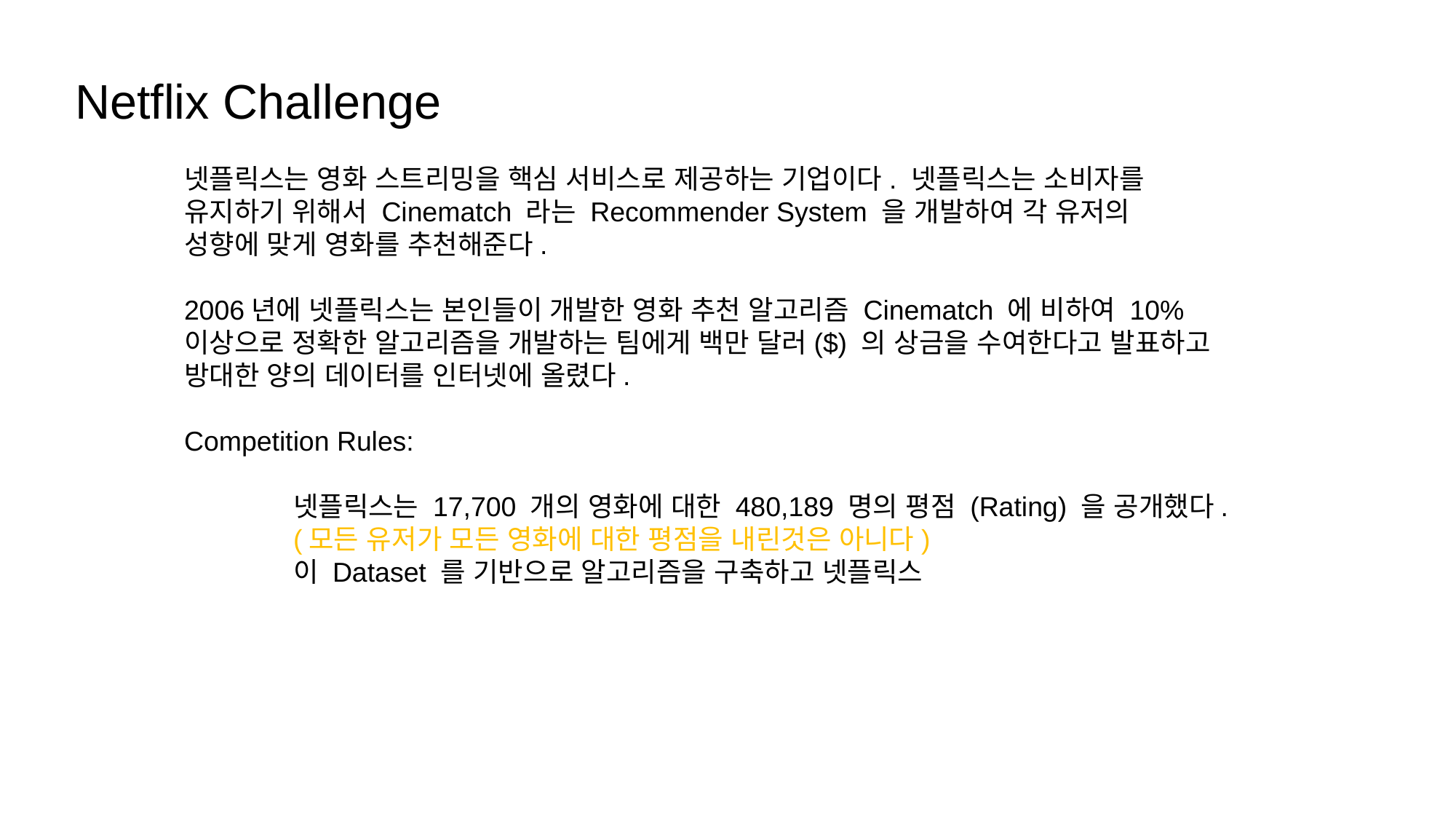

Netflix Challenge

	넷플릭스는 영화 스트리밍을 핵심 서비스로 제공하는 기업이다. 넷플릭스는 소비자를
	유지하기 위해서 Cinematch 라는 Recommender System 을 개발하여 각 유저의
	성향에 맞게 영화를 추천해준다.

	2006년에 넷플릭스는 본인들이 개발한 영화 추천 알고리즘 Cinematch 에 비하여 10%
	이상으로 정확한 알고리즘을 개발하는 팀에게 백만 달러($) 의 상금을 수여한다고 발표하고
	방대한 양의 데이터를 인터넷에 올렸다.

	Competition Rules:

		넷플릭스는 17,700 개의 영화에 대한 480,189 명의 평점 (Rating) 을 공개했다.
		(모든 유저가 모든 영화에 대한 평점을 내린것은 아니다)
		이 Dataset 를 기반으로 알고리즘을 구축하고 넷플릭스